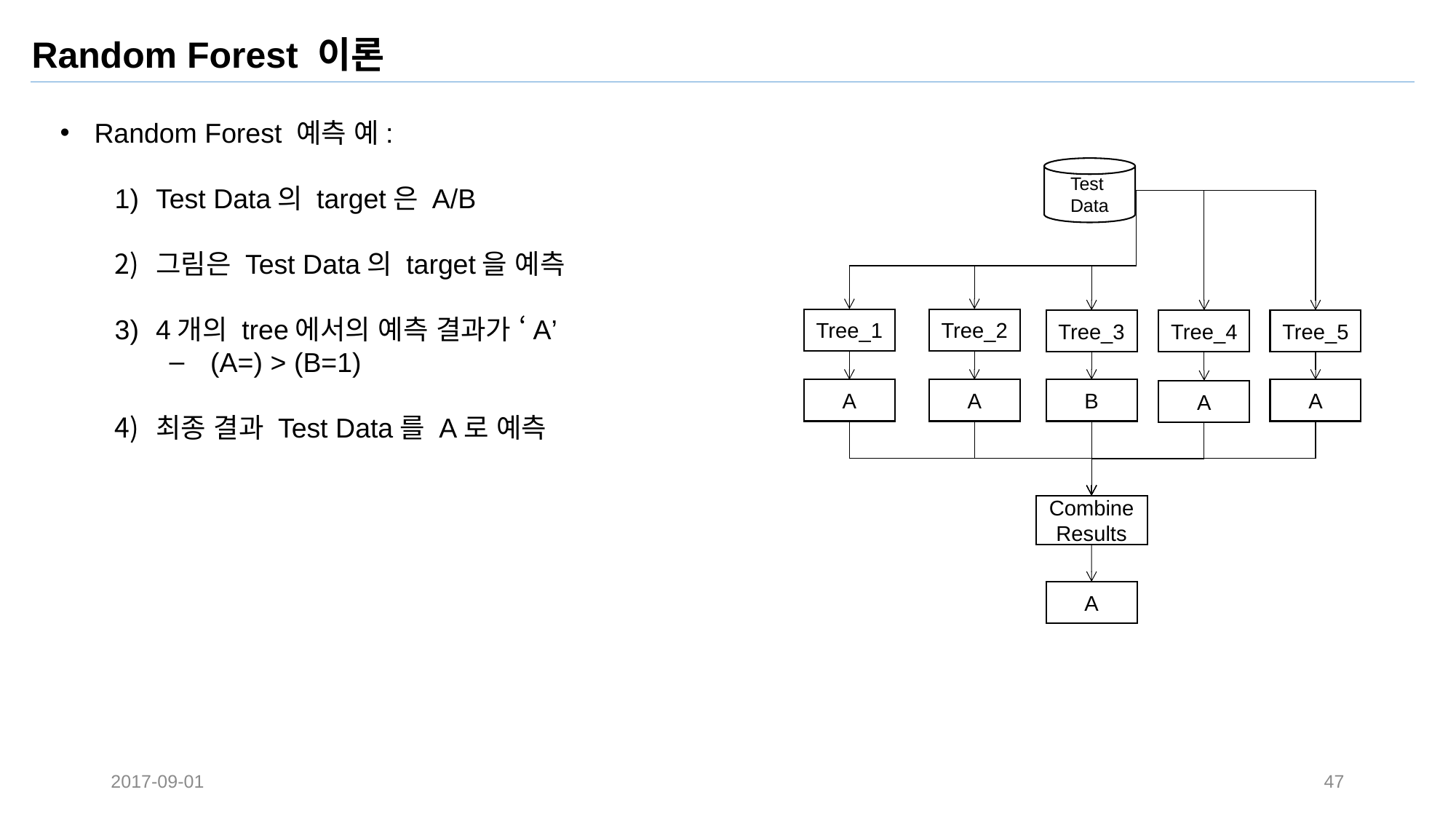

Random Forest 이론
Random Forest 예측 예:

Test Data의 target은 A/B

그림은 Test Data의 target을 예측

4개의 tree에서의 예측 결과가 ‘A’
(A=) > (B=1)

최종 결과 Test Data를 A로 예측
Test
Data
Tree_2
Tree_1
Tree_5
Tree_3
Tree_4
A
A
A
B
A
Combine
Results
A
2017-09-01
47